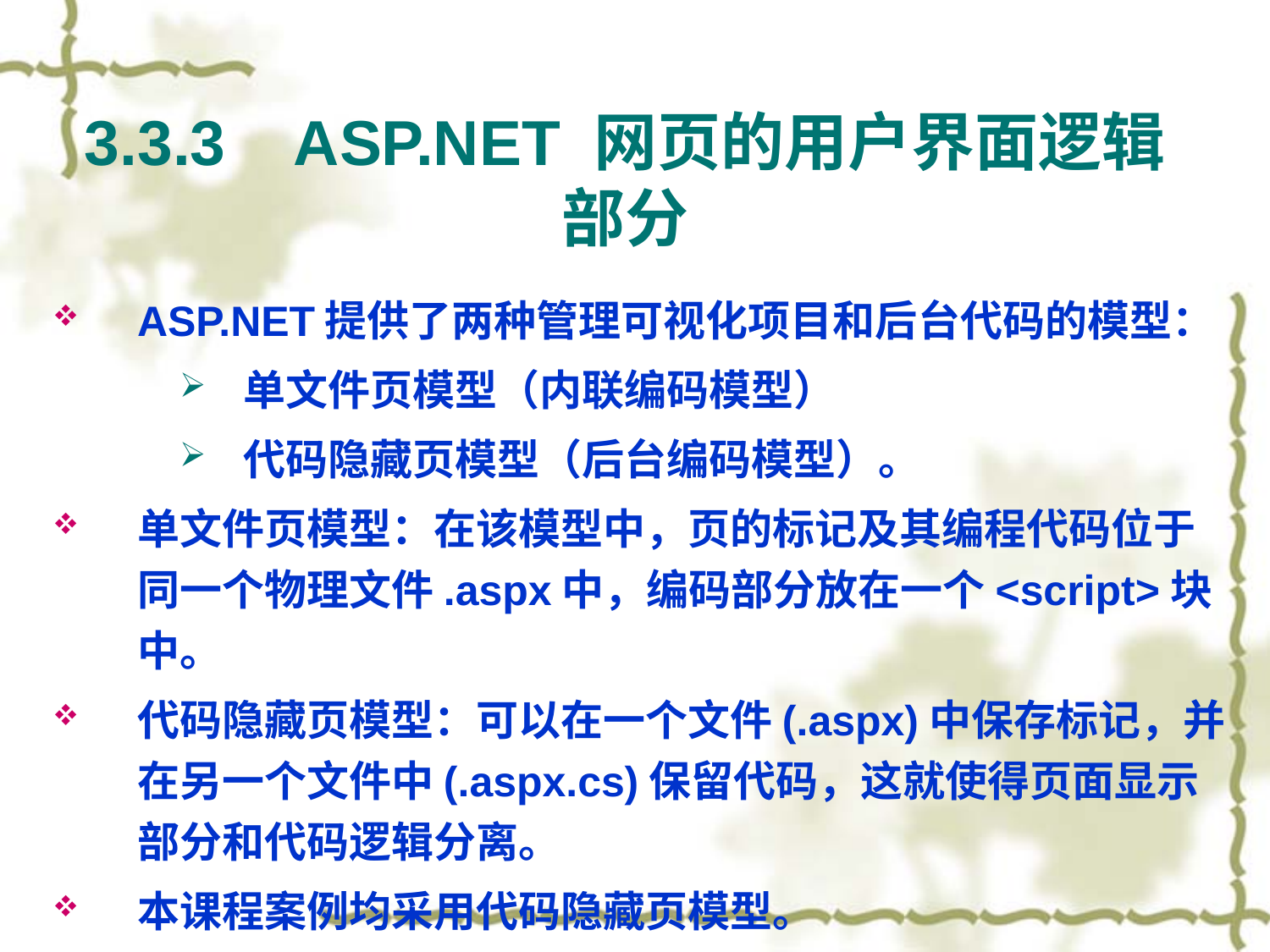

3.3.3    ASP.NET 网页的用户界面逻辑部分
ASP.NET提供了两种管理可视化项目和后台代码的模型：
单文件页模型（内联编码模型）
代码隐藏页模型（后台编码模型）。
单文件页模型：在该模型中，页的标记及其编程代码位于同一个物理文件.aspx中，编码部分放在一个<script>块中。
代码隐藏页模型：可以在一个文件(.aspx)中保存标记，并在另一个文件中(.aspx.cs)保留代码，这就使得页面显示部分和代码逻辑分离。
本课程案例均采用代码隐藏页模型。